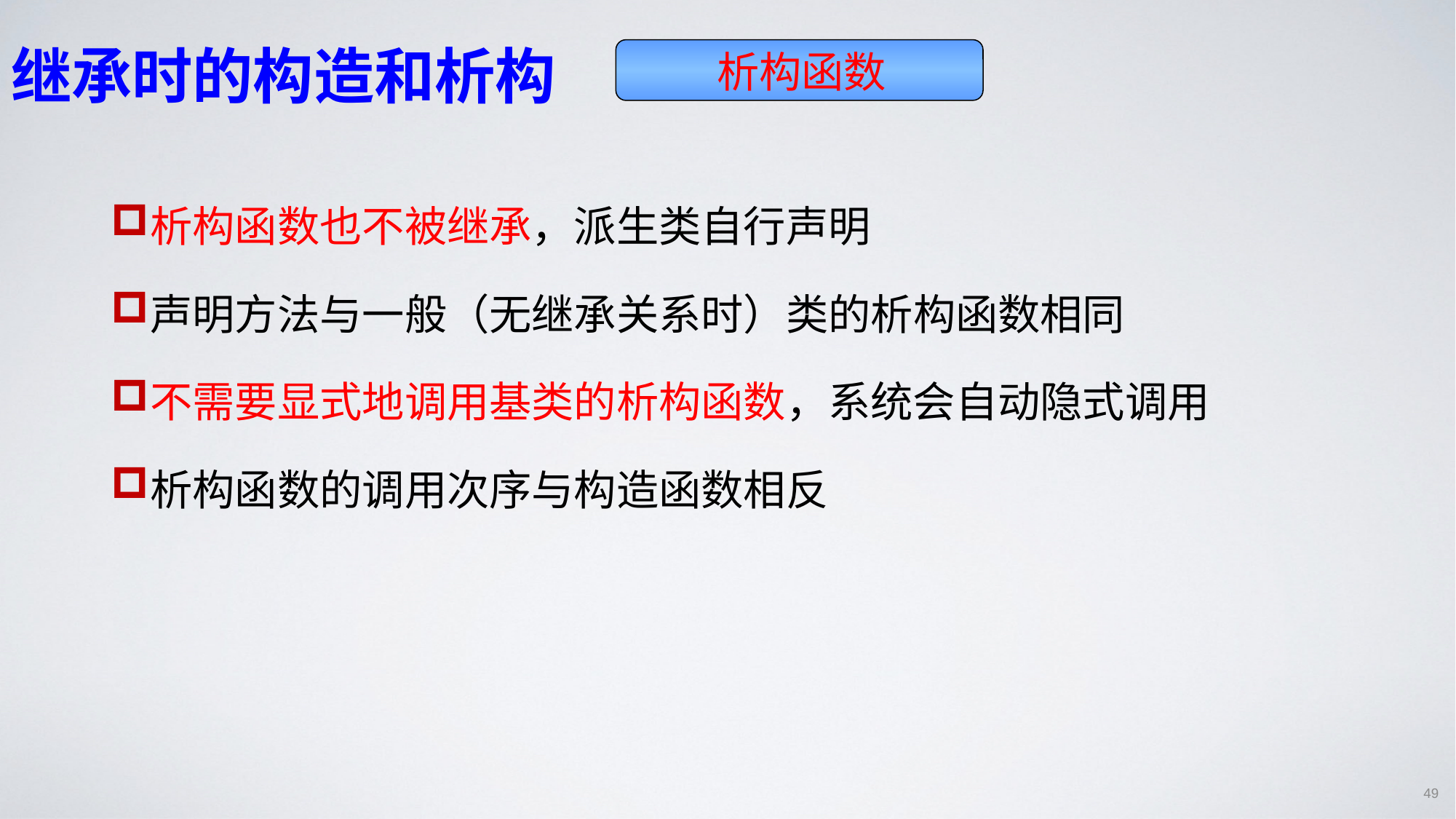

# 继承时的构造和析构

析构函数
析构函数也不被继承，派生类自行声明
声明方法与一般（无继承关系时）类的析构函数相同
不需要显式地调用基类的析构函数，系统会自动隐式调用
析构函数的调用次序与构造函数相反
49